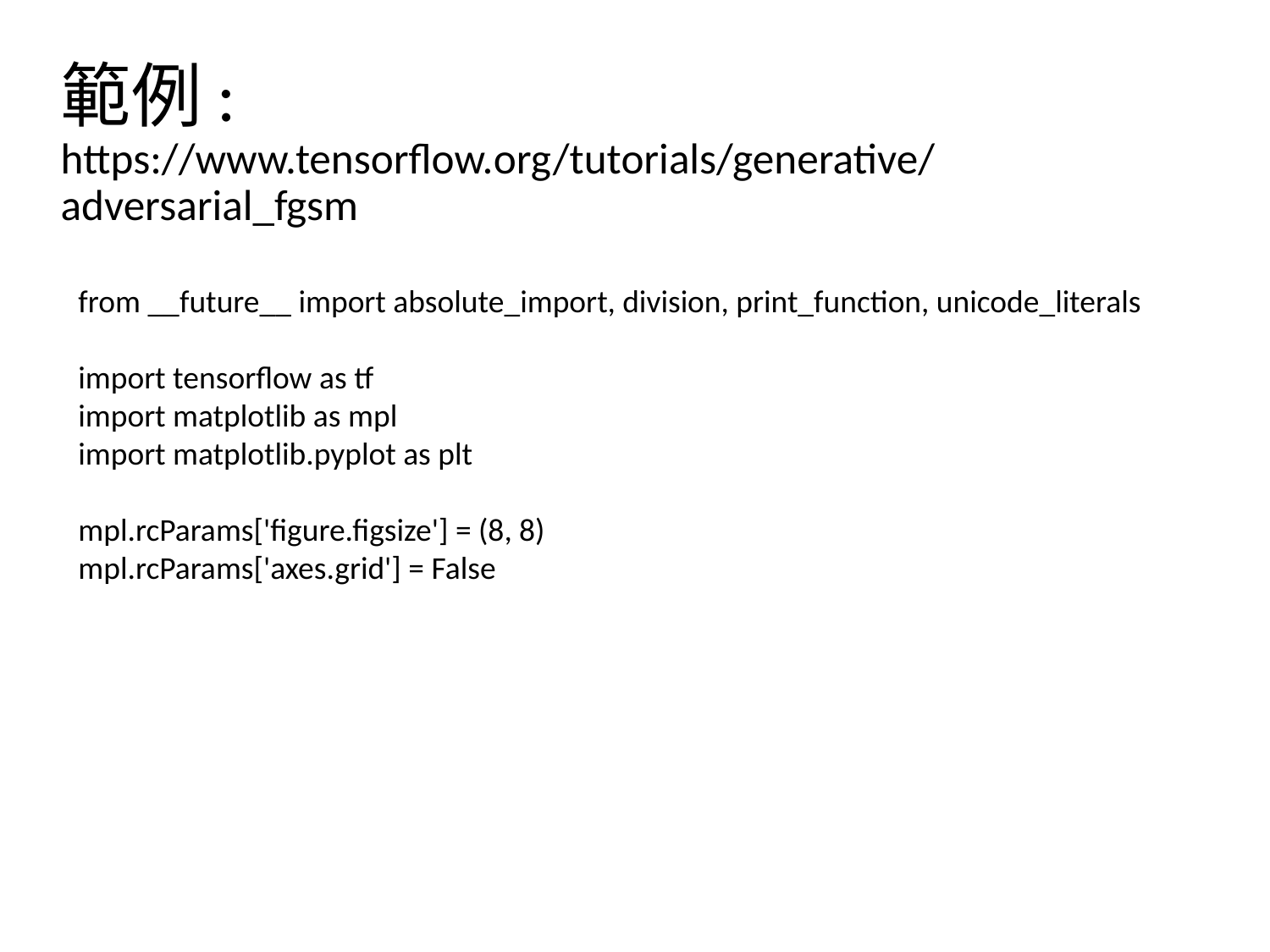

# 範例: https://www.tensorflow.org/tutorials/generative/adversarial_fgsm
from __future__ import absolute_import, division, print_function, unicode_literals

import tensorflow as tf
import matplotlib as mpl
import matplotlib.pyplot as plt

mpl.rcParams['figure.figsize'] = (8, 8)
mpl.rcParams['axes.grid'] = False